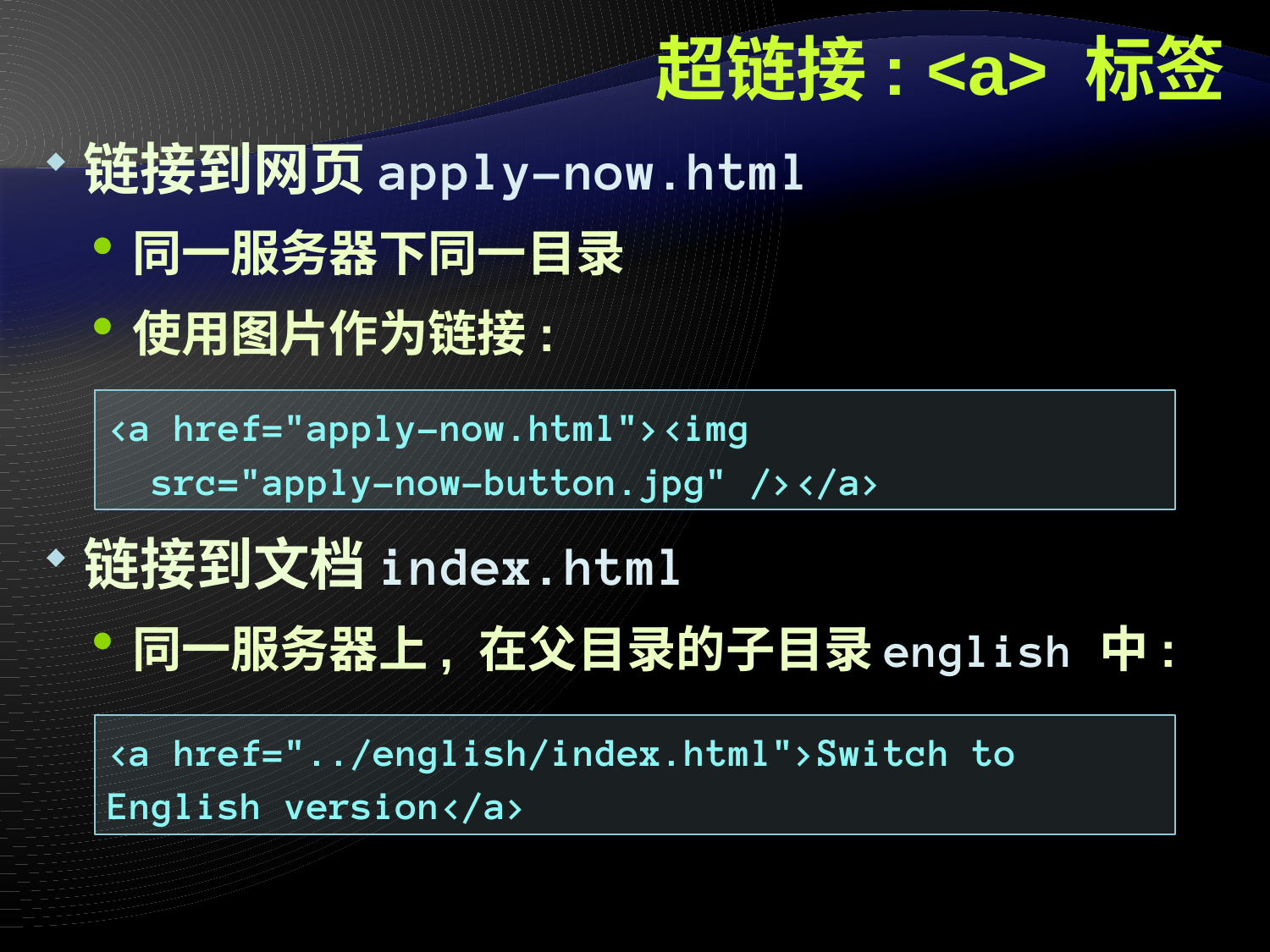

# 超链接: <a> 标签
链接到网页apply-now.html
同一服务器下同一目录
使用图片作为链接:

链接到文档index.html
同一服务器上, 在父目录的子目录english 中:
<a href="apply-now.html"><img
  src="apply-now-button.jpg" /></a>
<a href="../english/index.html">Switch to English version</a>
37